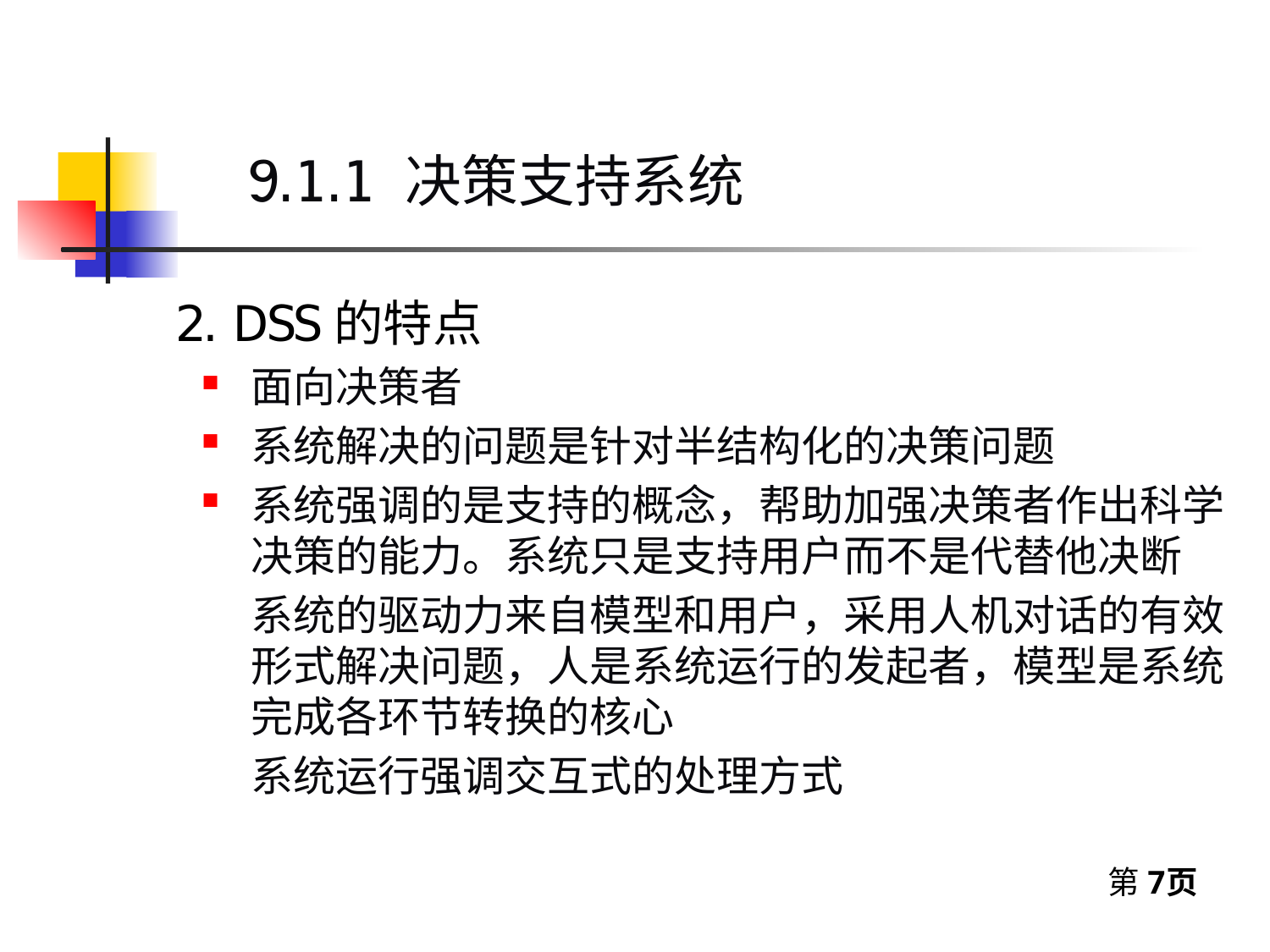

9.1.1 决策支持系统
2. DSS的特点
面向决策者
系统解决的问题是针对半结构化的决策问题
系统强调的是支持的概念，帮助加强决策者作出科学决策的能力。系统只是支持用户而不是代替他决断
系统的驱动力来自模型和用户，采用人机对话的有效形式解决问题，人是系统运行的发起者，模型是系统完成各环节转换的核心
系统运行强调交互式的处理方式